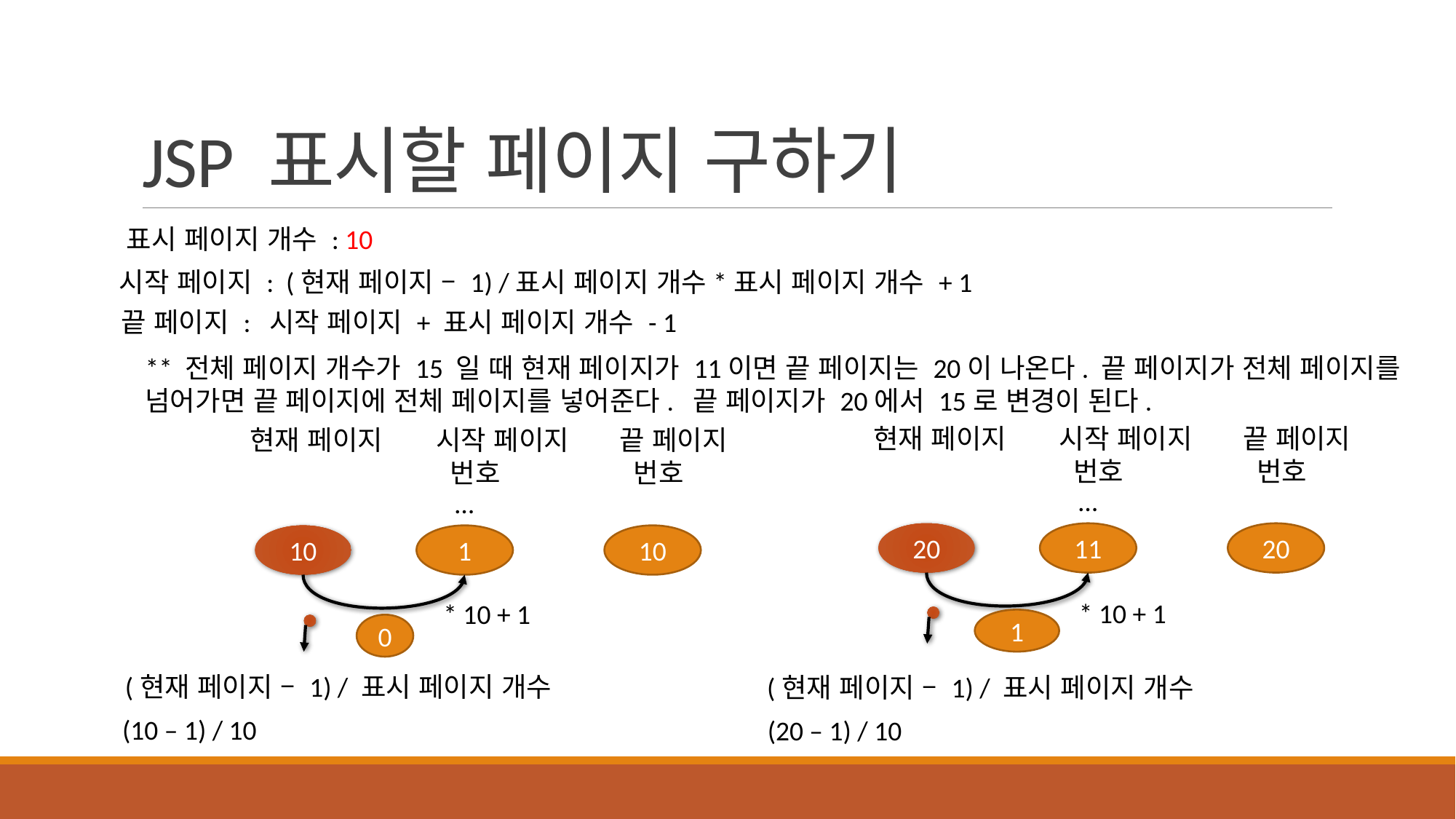

# JSP 표시할 페이지 구하기
표시 페이지 개수 : 10
시작 페이지 :  (현재 페이지 – 1) /표시 페이지 개수*표시 페이지 개수 + 1
끝 페이지 :  시작 페이지 + 표시 페이지 개수 - 1
** 전체 페이지 개수가 15 일 때 현재 페이지가 11이면 끝 페이지는 20이 나온다. 끝 페이지가 전체 페이지를
넘어가면 끝 페이지에 전체 페이지를 넣어준다.  끝 페이지가 20에서 15로 변경이 된다.
현재 페이지
시작 페이지
 번호
끝 페이지
 번호
현재 페이지
시작 페이지
 번호
끝 페이지
 번호
…
…
20
11
20
10
1
10
* 10 + 1
* 10 + 1

1

0
(현재 페이지 – 1) / 표시 페이지 개수
(현재 페이지 – 1) / 표시 페이지 개수
(10 – 1) / 10
(20 – 1) / 10